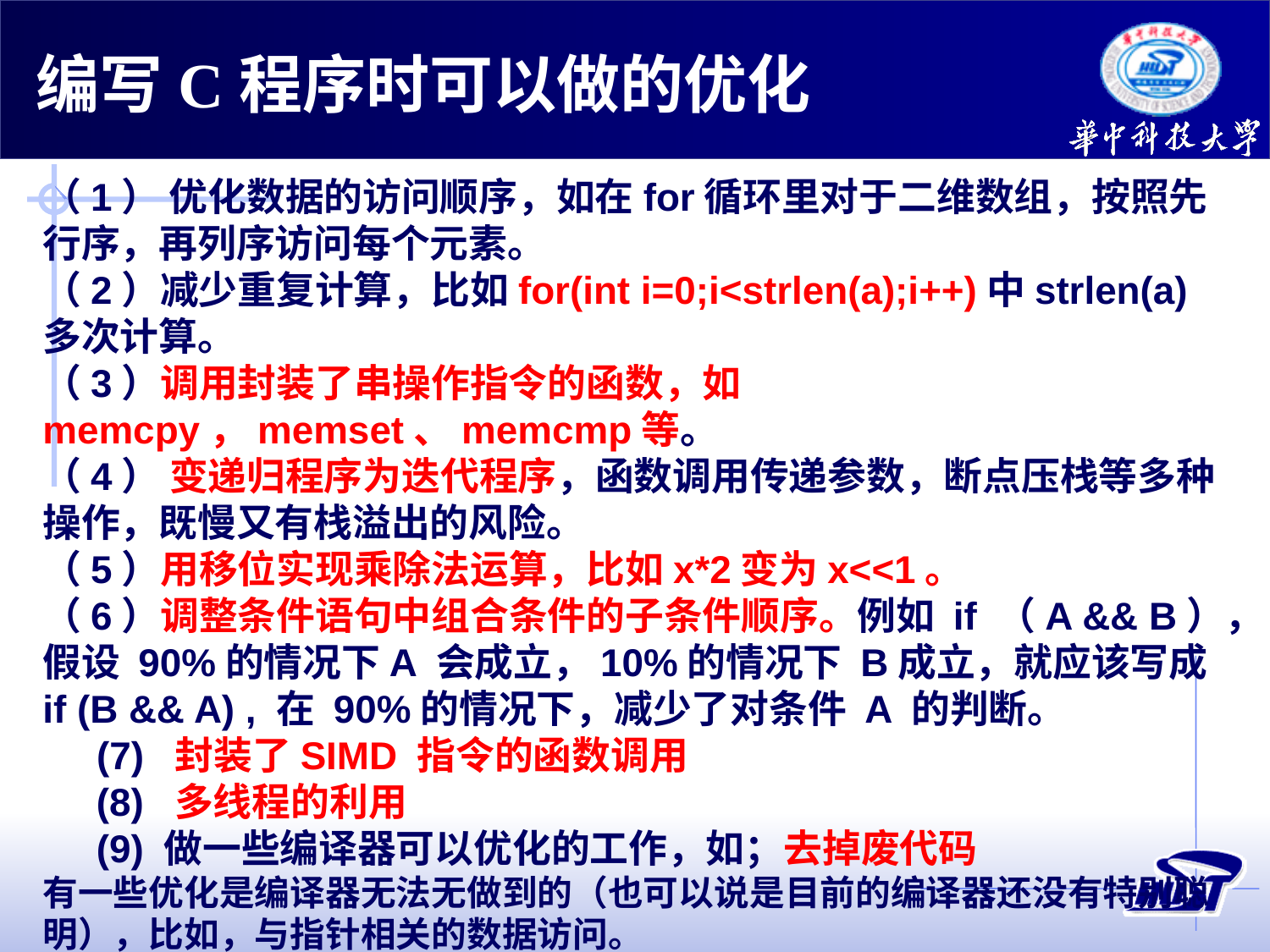

编写C程序时可以做的优化
（1） 优化数据的访问顺序，如在for循环里对于二维数组，按照先行序，再列序访问每个元素。
（2）减少重复计算，比如for(int i=0;i<strlen(a);i++)中strlen(a)多次计算。
（3）调用封装了串操作指令的函数，如memcpy，memset、memcmp等。
（4） 变递归程序为迭代程序，函数调用传递参数，断点压栈等多种操作，既慢又有栈溢出的风险。
（5）用移位实现乘除法运算，比如x*2变为x<<1。
（6）调整条件语句中组合条件的子条件顺序。例如 if （A && B），假设 90%的情况下A 会成立，10%的情况下 B成立，就应该写成 if (B && A) , 在 90%的情况下，减少了对条件 A 的判断。
     (7)  封装了SIMD 指令的函数调用
     (8)  多线程的利用
     (9) 做一些编译器可以优化的工作，如；去掉废代码
有一些优化是编译器无法无做到的（也可以说是目前的编译器还没有特别聪明），比如，与指针相关的数据访问。